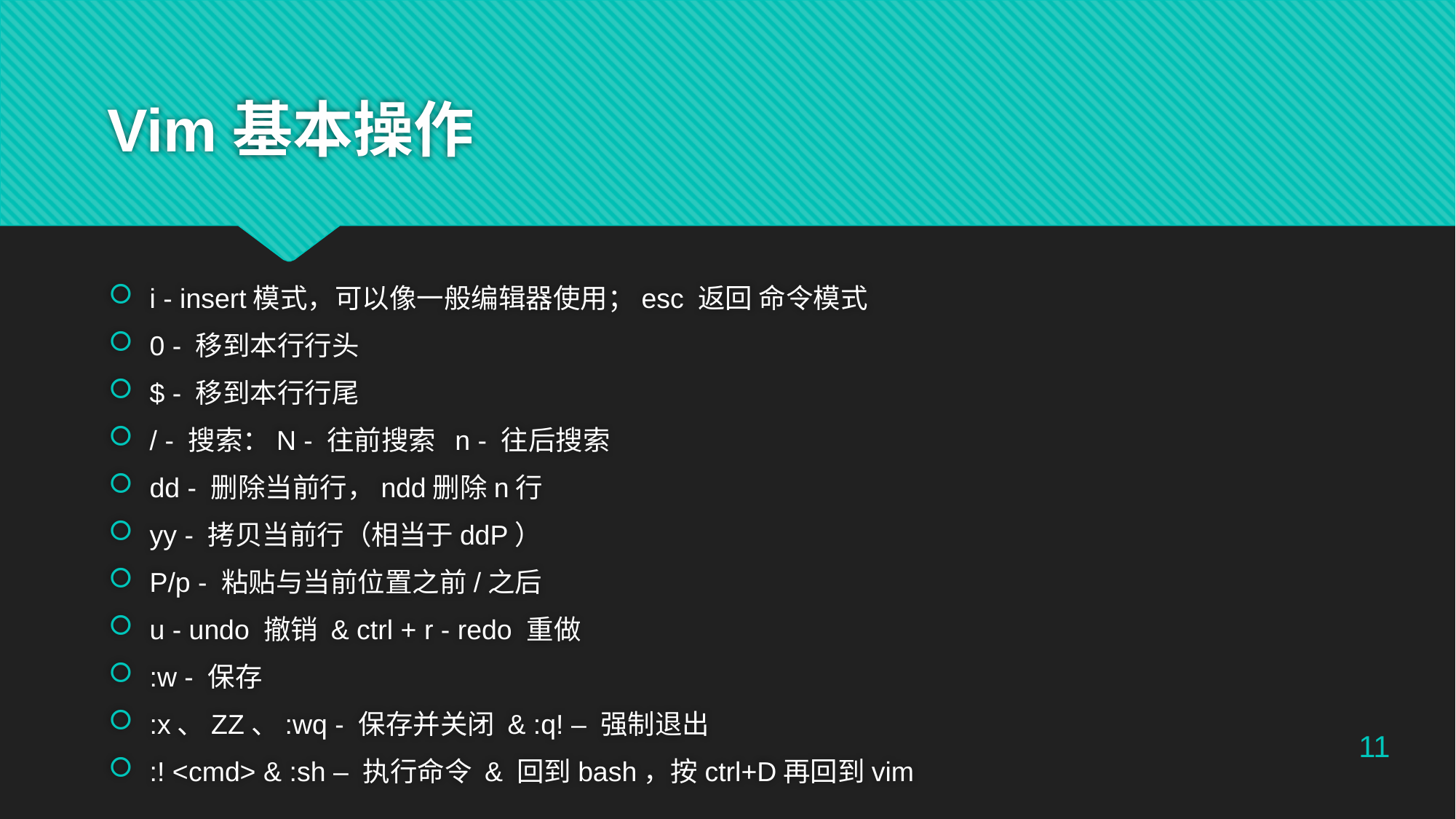

# Vim基本操作
i - insert模式，可以像一般编辑器使用；esc 返回 命令模式
0 - 移到本行行头
$ - 移到本行行尾
/ - 搜索：N - 往前搜索  n - 往后搜索
dd - 删除当前行，ndd删除n行
yy - 拷贝当前行（相当于ddP）
P/p - 粘贴与当前位置之前/之后
u - undo 撤销 & ctrl + r - redo 重做
:w - 保存
:x、ZZ、:wq - 保存并关闭 & :q! – 强制退出
:! <cmd> & :sh – 执行命令 & 回到bash，按ctrl+D再回到vim
11